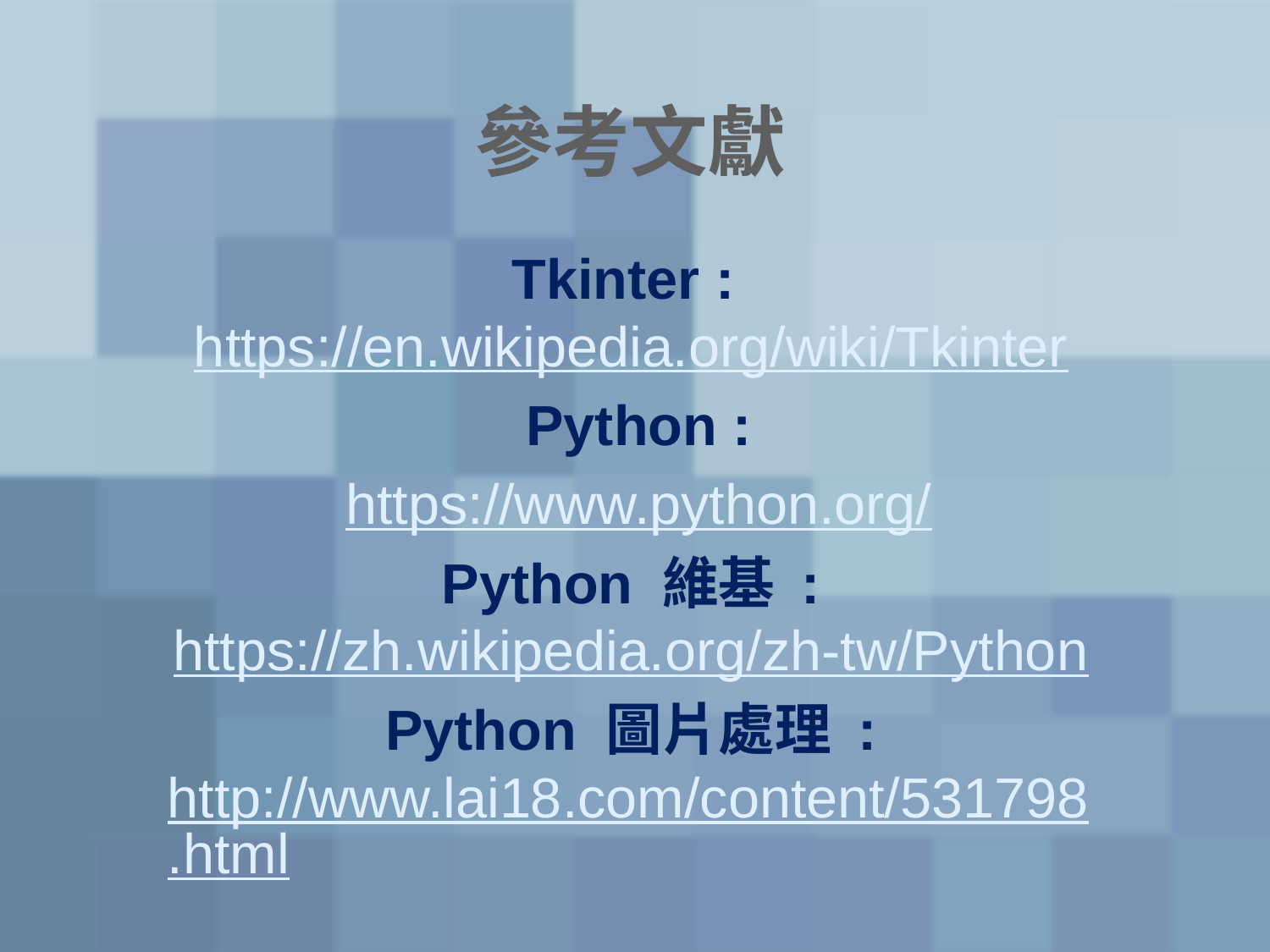

# 參考文獻
Tkinter : https://en.wikipedia.org/wiki/Tkinter
 Python :
 https://www.python.org/
 Python 維基 : https://zh.wikipedia.org/zh-tw/Python
 Python 圖片處理 : http://www.lai18.com/content/531798.html